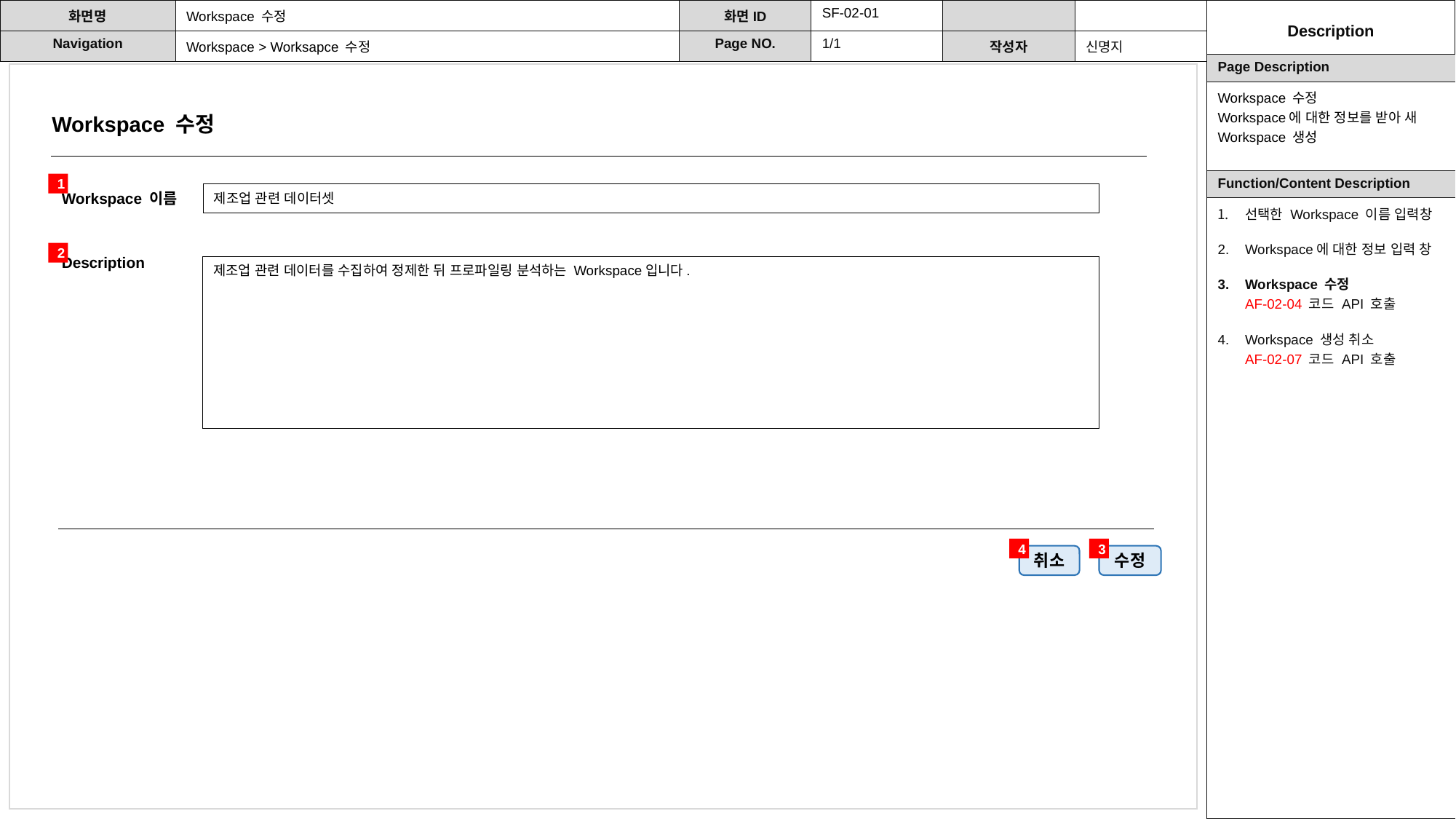

| 화면명 | Workspace 수정 | 화면ID | SF-02-01 |  |  | Description |
| --- | --- | --- | --- | --- | --- | --- |
| Navigation | Workspace > Worksapce 수정 | Page NO. | 1/1 | 작성자 | 신명지 |  |
| Page Description |
| --- |
| Workspace 수정 Workspace에 대한 정보를 받아 새 Workspace 생성 |
| Function/Content Description |
| 선택한 Workspace 이름 입력창 Workspace에 대한 정보 입력 창 Workspace 수정 AF-02-04 코드 API 호출 Workspace 생성 취소 AF-02-07 코드 API 호출 |

Workspace 수정
1
Workspace 이름
제조업 관련 데이터셋
2
Description
제조업 관련 데이터를 수집하여 정제한 뒤 프로파일링 분석하는 Workspace입니다.
4
3
취소
수정